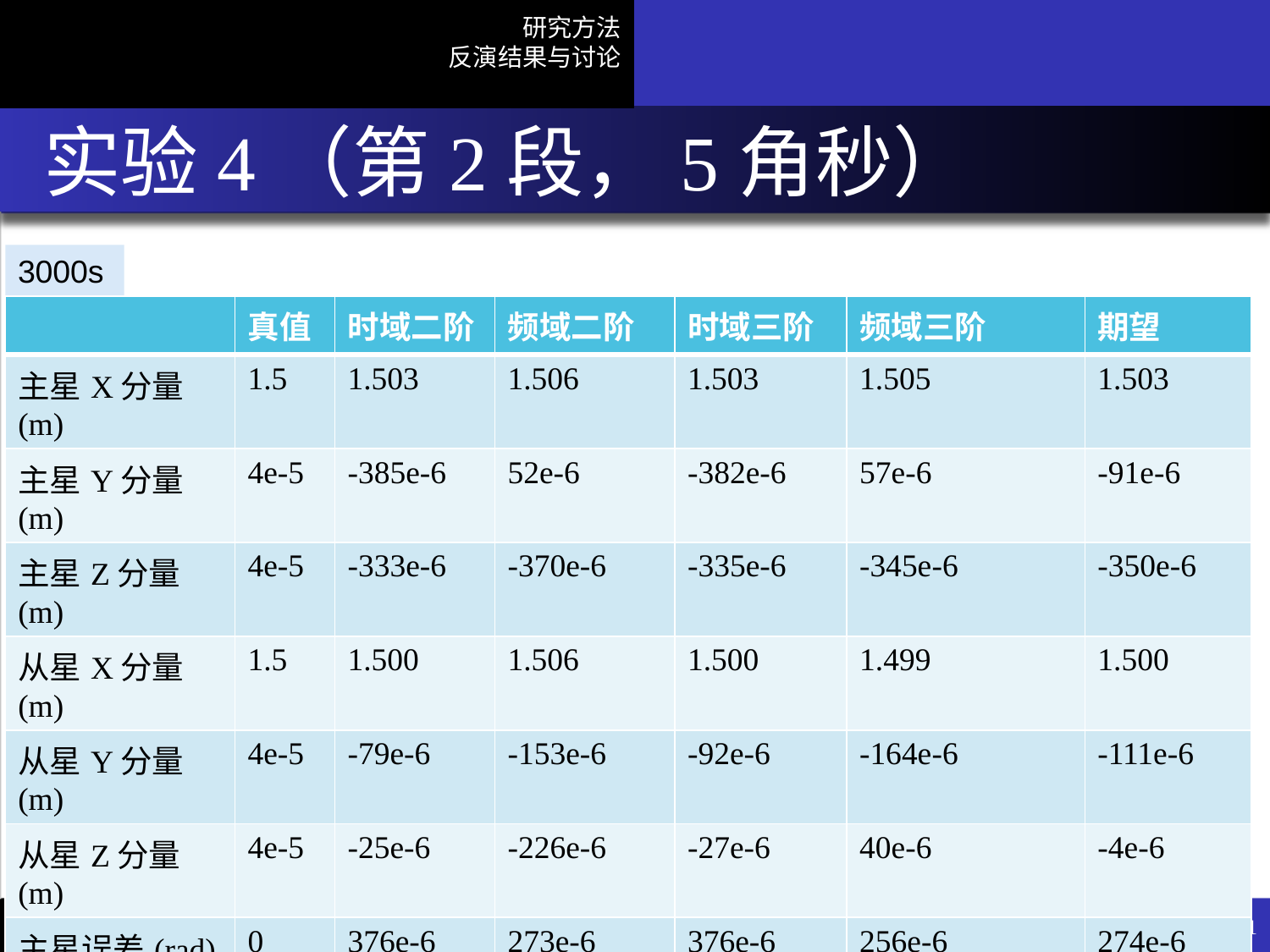

# 实验4（第2段，5角秒）
3000s
|  | 真值 | 时域二阶 | 频域二阶 | 时域三阶 | 频域三阶 | 期望 |
| --- | --- | --- | --- | --- | --- | --- |
| 主星X分量(m) | 1.5 | 1.503 | 1.506 | 1.503 | 1.505 | 1.503 |
| 主星Y分量(m) | 4e-5 | -385e-6 | 52e-6 | -382e-6 | 57e-6 | -91e-6 |
| 主星Z分量(m) | 4e-5 | -333e-6 | -370e-6 | -335e-6 | -345e-6 | -350e-6 |
| 从星X分量(m) | 1.5 | 1.500 | 1.506 | 1.500 | 1.499 | 1.500 |
| 从星Y分量(m) | 4e-5 | -79e-6 | -153e-6 | -92e-6 | -164e-6 | -111e-6 |
| 从星Z分量(m) | 4e-5 | -25e-6 | -226e-6 | -27e-6 | 40e-6 | -4e-6 |
| 主星误差(rad) | 0 | 376e-6 | 273e-6 | 376e-6 | 256e-6 | 274e-6 |
| 从星误差(rad) | 0 | 91e-6 | 218e-6 | 98e-6 | 136e-6 | 105e-6 |
| 主星是否达标 | Yes | No | Yes | No | Yes | Yes |
| 从星是否达标 | Yes | Yes | Yes | Yes | Yes | Yes |
低低卫卫跟踪重力卫星相位中心矢量反演
51